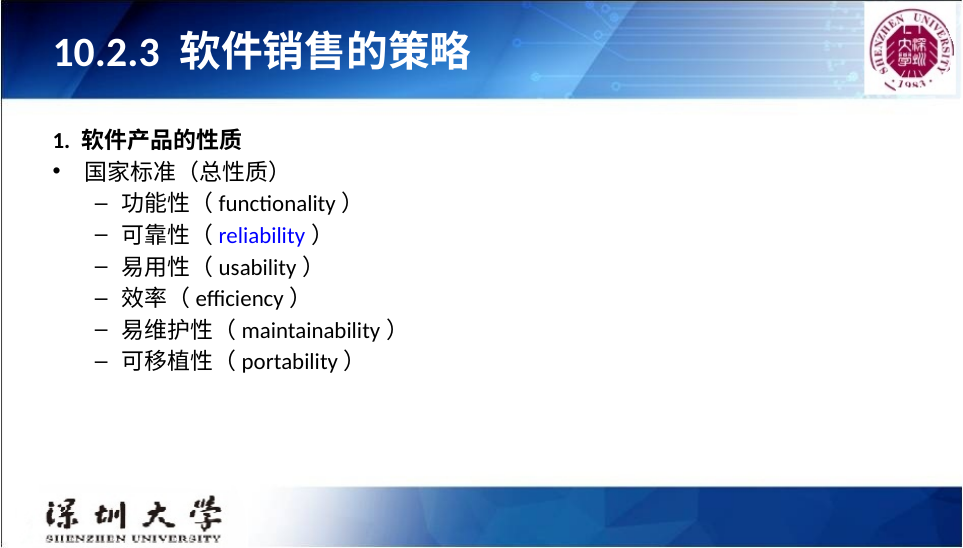

# 10.2.3 软件销售的策略
1. 软件产品的性质
国家标准（总性质）
功能性（functionality）
可靠性（reliability）
易用性（usability）
效率（efficiency）
易维护性（maintainability）
可移植性（portability）
357